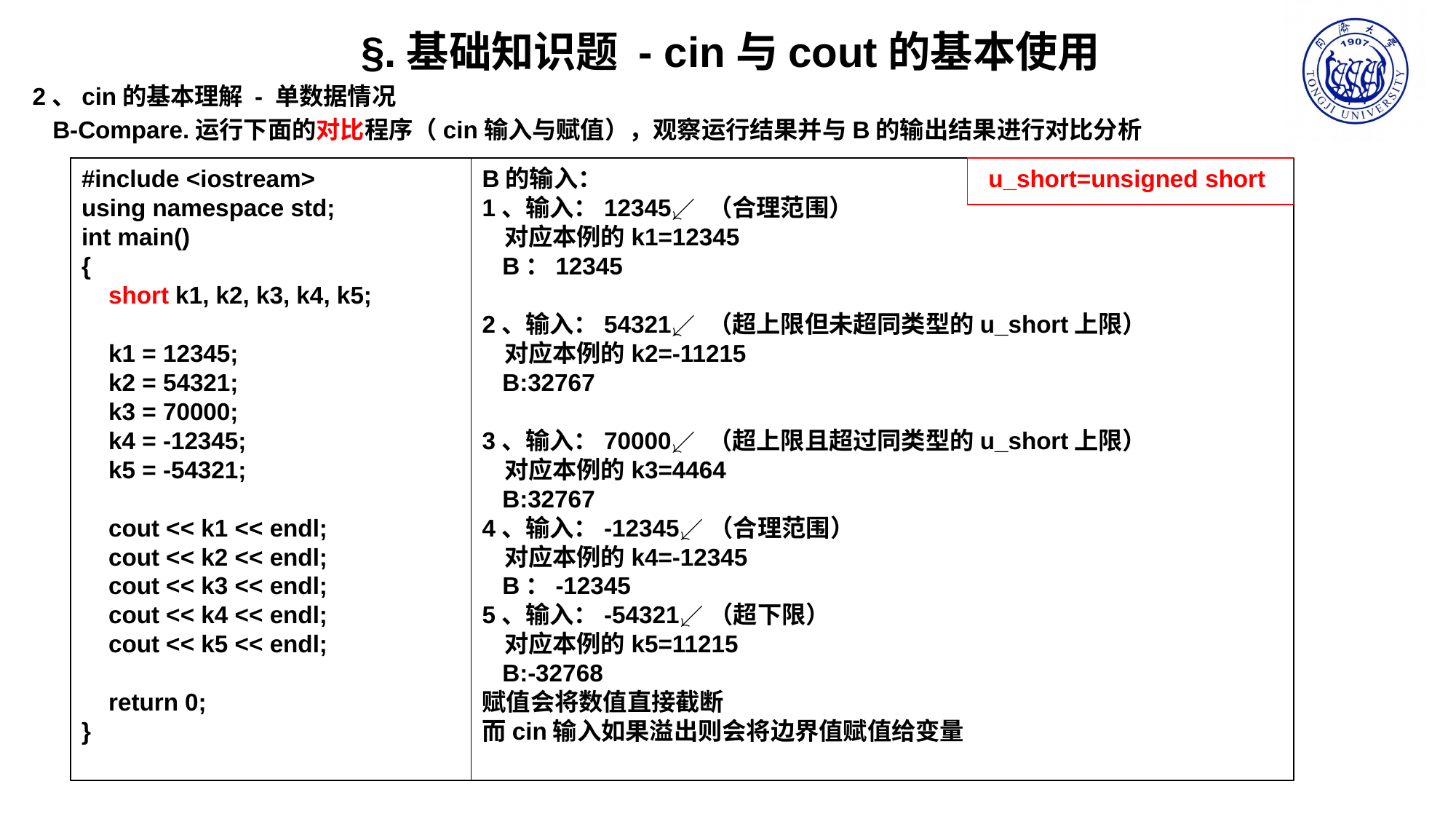

§.基础知识题 - cin与cout的基本使用
2、cin的基本理解 - 单数据情况
   B-Compare.运行下面的对比程序（cin输入与赋值），观察运行结果并与B的输出结果进行对比分析
B的输入：
1、输入：12345↙ （合理范围）
   对应本例的k1=12345
   B：12345

2、输入：54321↙ （超上限但未超同类型的u_short上限）
   对应本例的k2=-11215
   B:32767

3、输入：70000↙ （超上限且超过同类型的u_short上限）
   对应本例的k3=4464
   B:32767
4、输入：-12345↙（合理范围）
   对应本例的k4=-12345
   B：-12345
5、输入：-54321↙（超下限）
   对应本例的k5=11215
   B:-32768
赋值会将数值直接截断
而cin输入如果溢出则会将边界值赋值给变量

u_short=unsigned short

#include <iostream>
using namespace std;
int main()
{
    short k1, k2, k3, k4, k5;

    k1 = 12345;
    k2 = 54321;
    k3 = 70000;
    k4 = -12345;
    k5 = -54321;

    cout << k1 << endl;
    cout << k2 << endl;
    cout << k3 << endl;
    cout << k4 << endl;
    cout << k5 << endl;

    return 0;
}